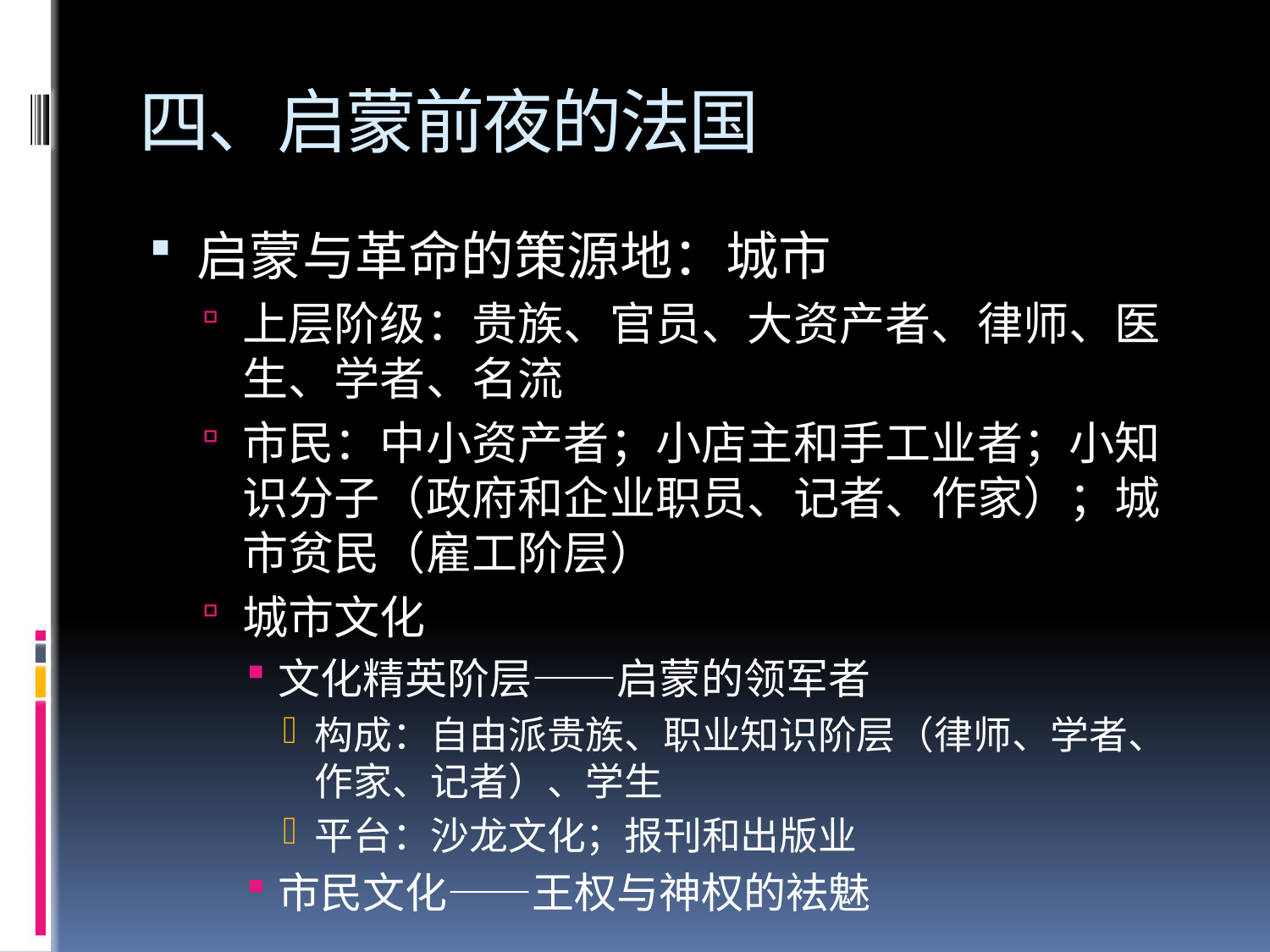

# 四、启蒙前夜的法国
启蒙与革命的策源地：城市
上层阶级：贵族、官员、大资产者、律师、医生、学者、名流
市民：中小资产者；小店主和手工业者；小知识分子（政府和企业职员、记者、作家）；城市贫民（雇工阶层）
城市文化
文化精英阶层——启蒙的领军者
构成：自由派贵族、职业知识阶层（律师、学者、作家、记者）、学生
平台：沙龙文化；报刊和出版业
市民文化——王权与神权的袪魅